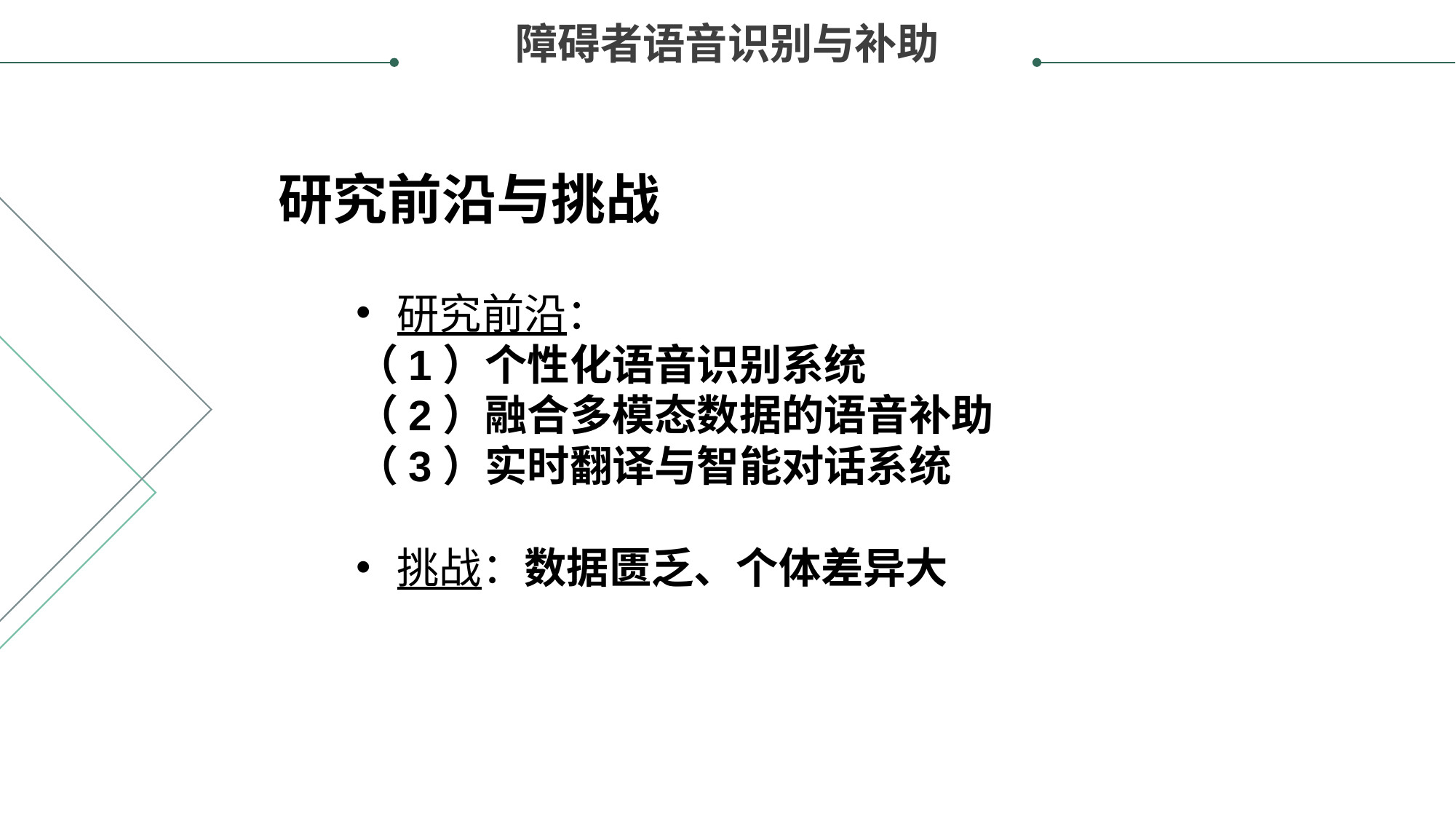

障碍者语音识别与补助
研究前沿与挑战

研究前沿：
（1）个性化语音识别系统
（2）融合多模态数据的语音补助
（3）实时翻译与智能对话系统

挑战：数据匮乏、个体差异大